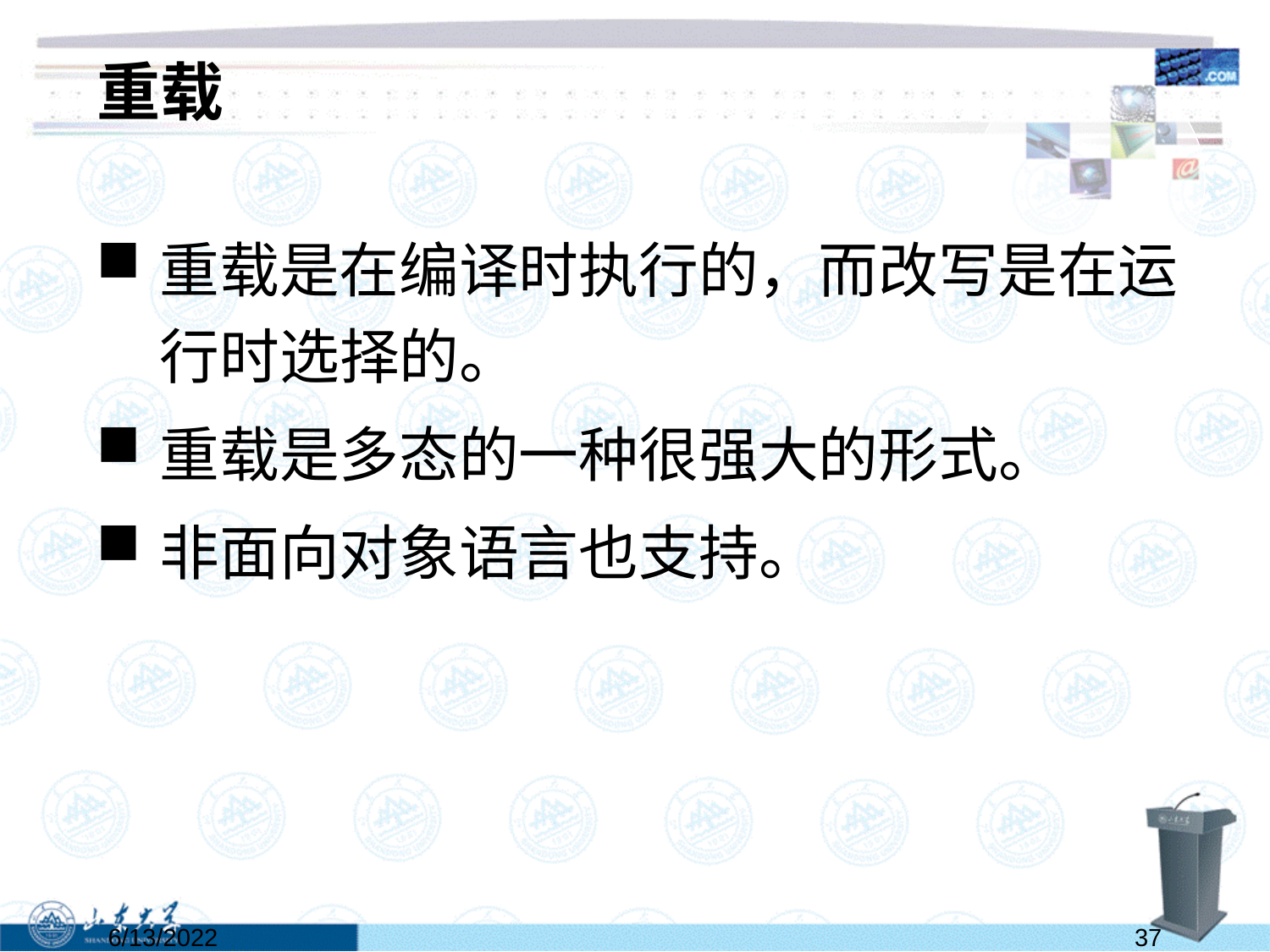

# 重载
重载是在编译时执行的，而改写是在运行时选择的。
重载是多态的一种很强大的形式。
非面向对象语言也支持。
6/13/2022
37